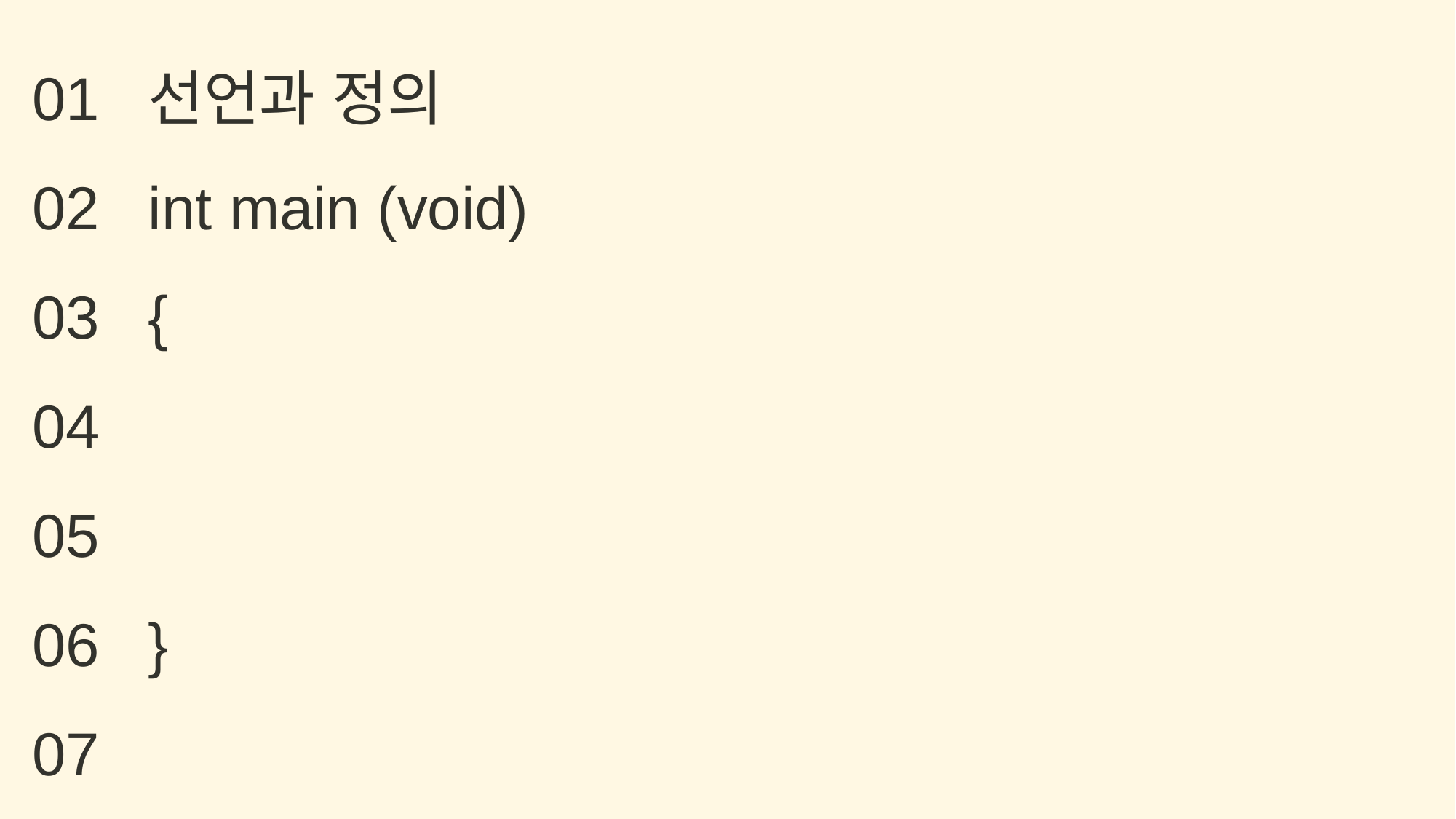

선언과 정의
int main (void)
{

}
01
02
03
04
05
06
07